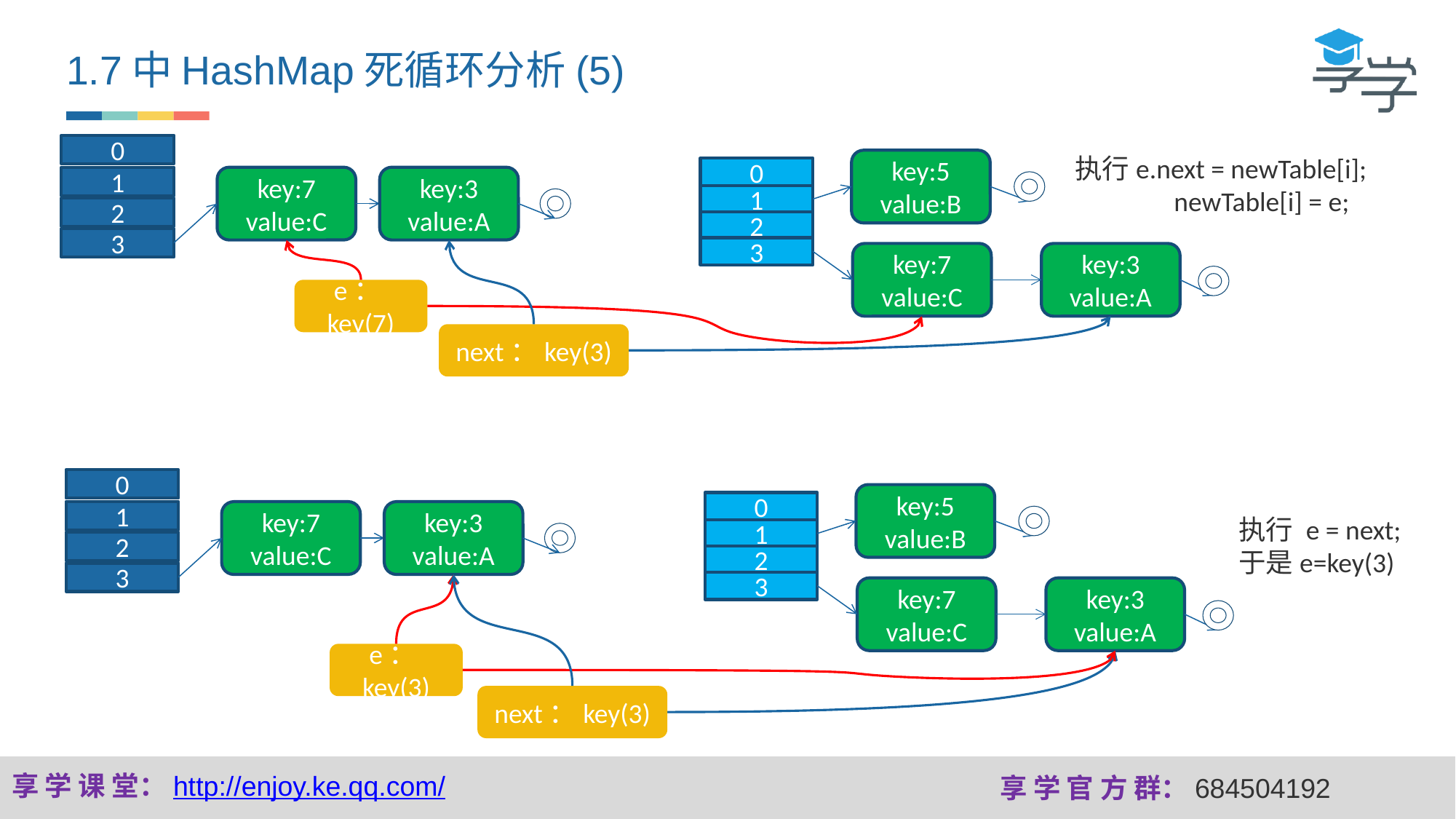

1.7中HashMap死循环分析(5)

0
执行e.next = newTable[i];
                newTable[i] = e;
key:5
value:B
0
key:7
value:C
key:3
value:A
1

1

2
2
3
3
key:7
value:C
key:3
value:A

e：key(7)
next：key(3)
0
key:5
value:B
0
key:7
value:C
key:3
value:A
1

执行 e = next;
于是e=key(3)
1

2
2
3
3
key:7
value:C
key:3
value:A

e：key(3)
next：key(3)